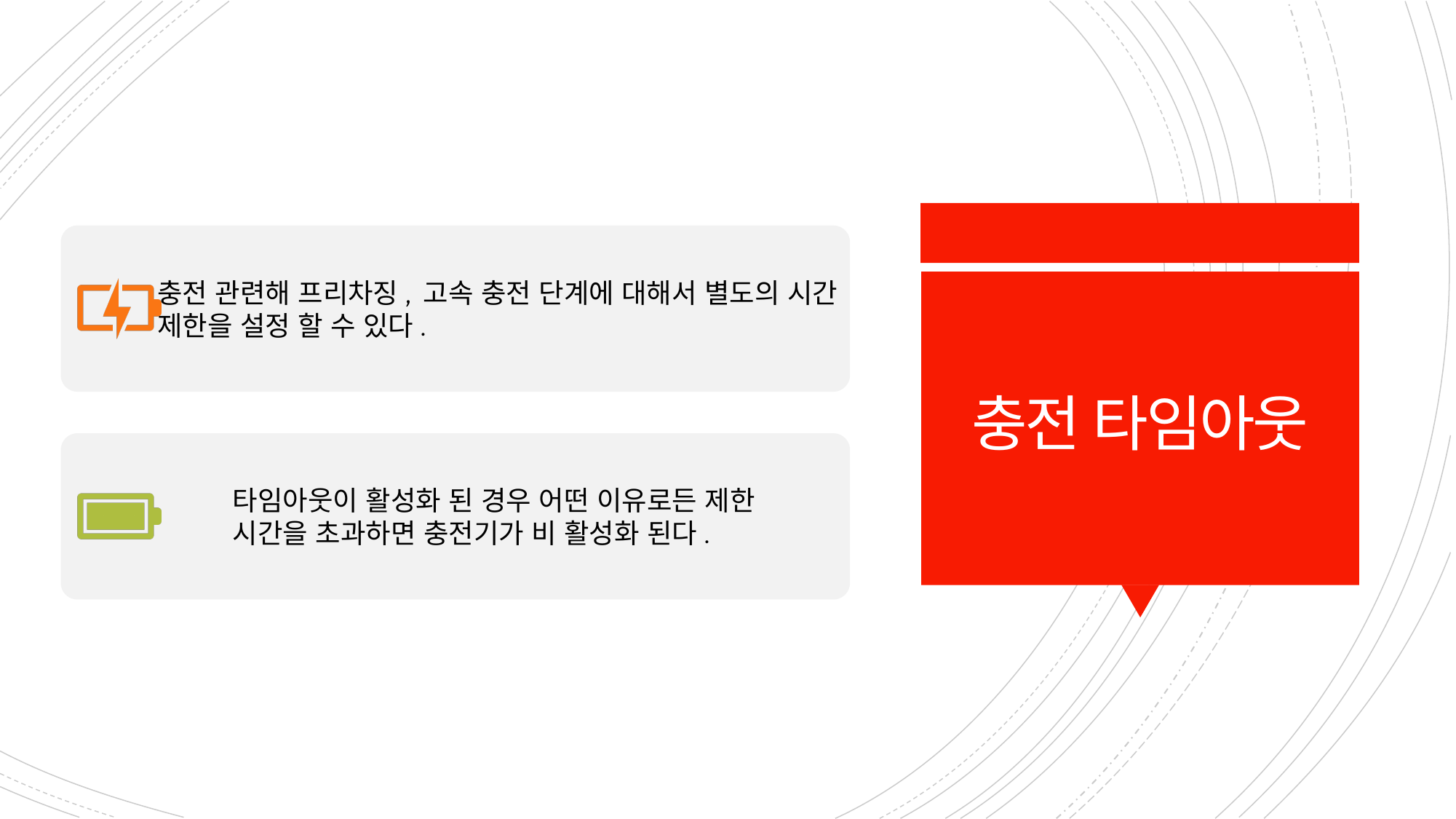

충전 관련해 프리차징, 고속 충전 단계에 대해서 별도의 시간 제한을 설정 할 수 있다.
타임아웃이 활성화 된 경우 어떤 이유로든 제한 시간을 초과하면 충전기가 비 활성화 된다.

# 충전 타임아웃